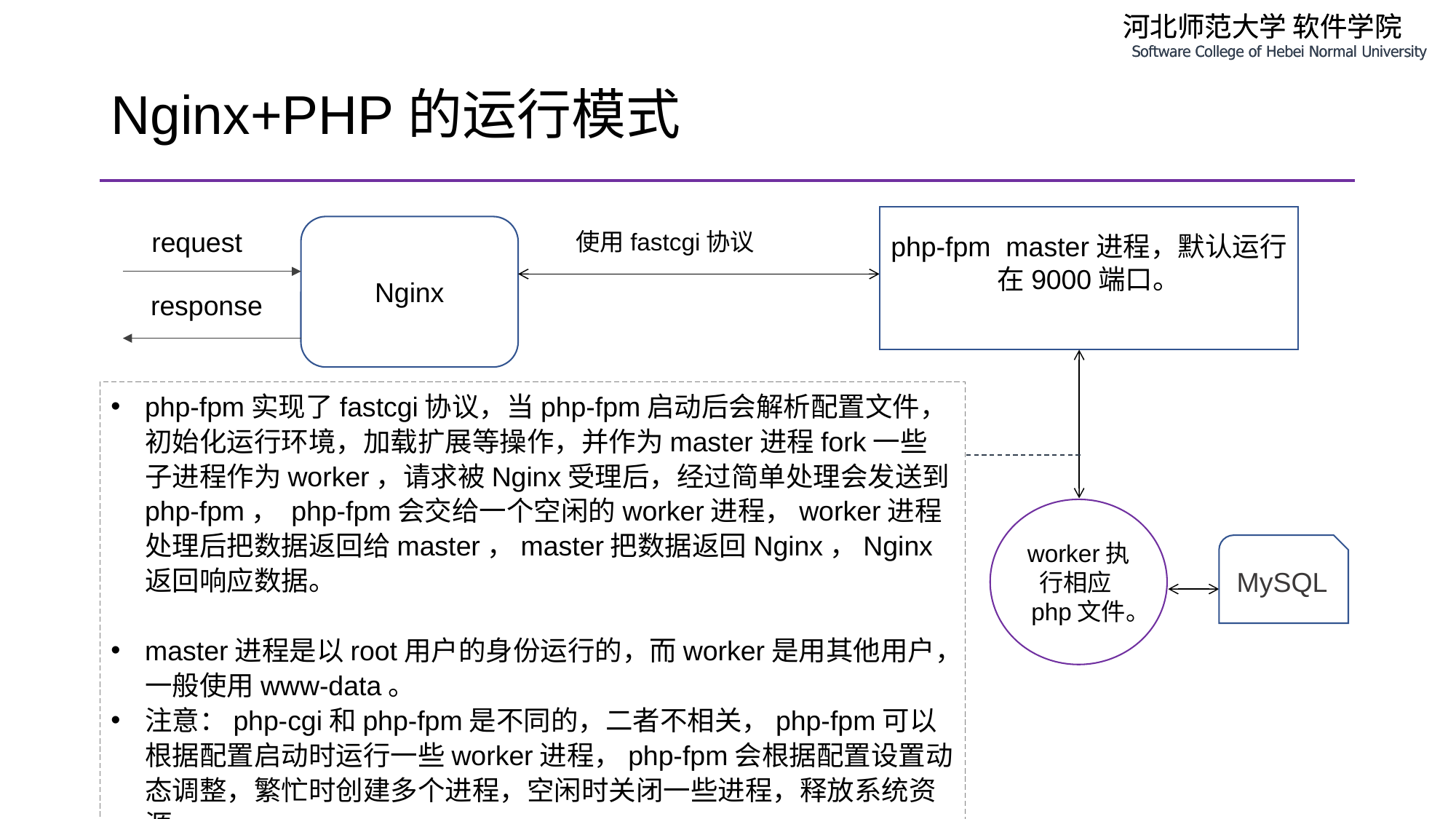

# Nginx+PHP的运行模式
php-fpm  master进程，默认运行在9000端口。

Nginx
request
使用fastcgi协议
response
worker执行相应php文件。
MySQL
php-fpm实现了fastcgi协议，当php-fpm启动后会解析配置文件，初始化运行环境，加载扩展等操作，并作为master进程fork一些子进程作为worker，请求被Nginx受理后，经过简单处理会发送到php-fpm， php-fpm会交给一个空闲的worker进程，worker进程处理后把数据返回给master，master把数据返回Nginx，Nginx返回响应数据。

master进程是以root用户的身份运行的，而worker是用其他用户，一般使用www-data。
注意：php-cgi和php-fpm是不同的，二者不相关，php-fpm可以根据配置启动时运行一些worker进程，php-fpm会根据配置设置动态调整，繁忙时创建多个进程，空闲时关闭一些进程，释放系统资源。